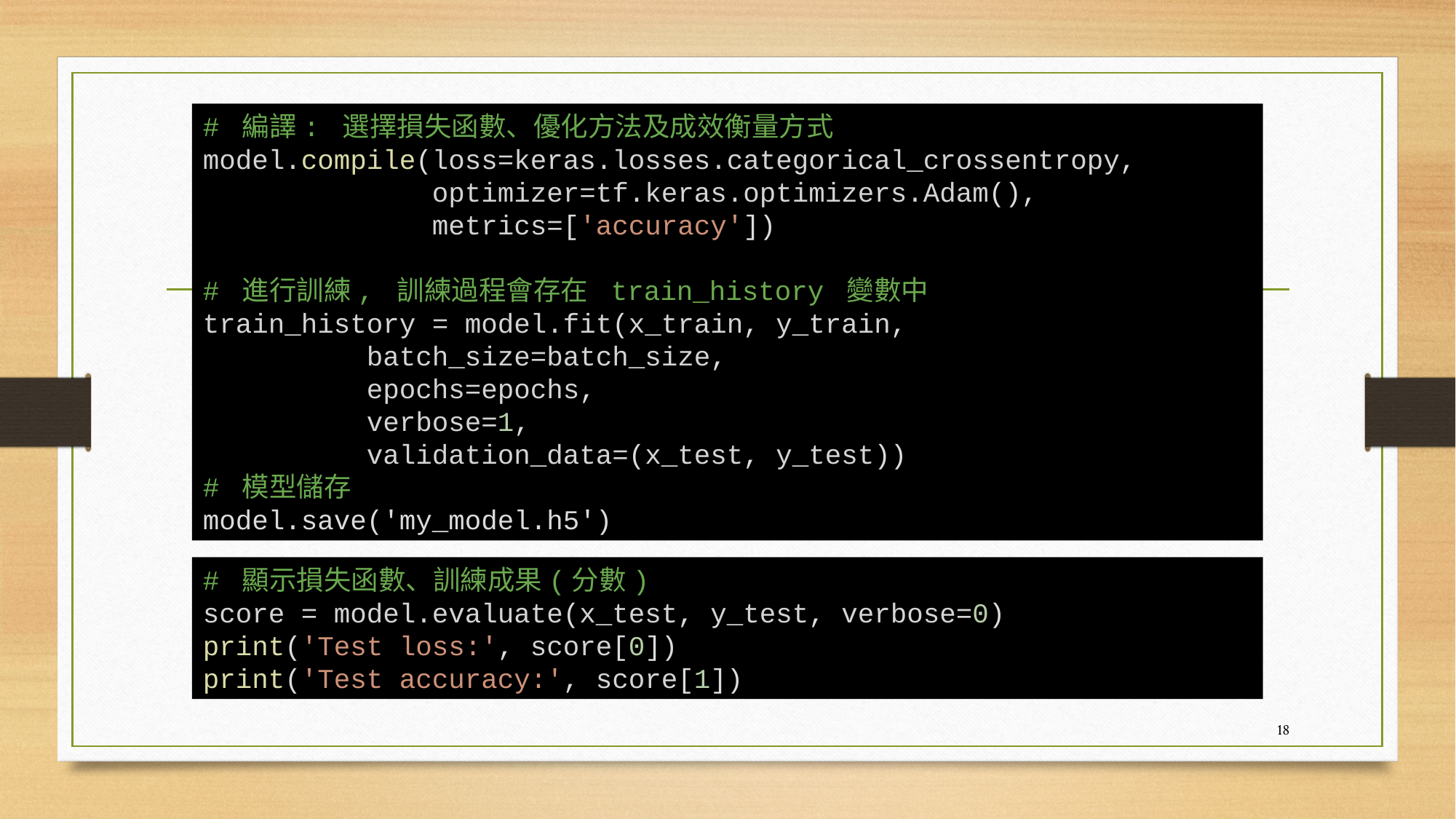

# 編譯: 選擇損失函數、優化方法及成效衡量方式
model.compile(loss=keras.losses.categorical_crossentropy,
              optimizer=tf.keras.optimizers.Adam(),
              metrics=['accuracy'])
# 進行訓練, 訓練過程會存在 train_history 變數中
train_history = model.fit(x_train, y_train,
          batch_size=batch_size,
          epochs=epochs,
          verbose=1,
          validation_data=(x_test, y_test))
# 模型儲存
model.save('my_model.h5')
# 顯示損失函數、訓練成果(分數)
score = model.evaluate(x_test, y_test, verbose=0)
print('Test loss:', score[0])
print('Test accuracy:', score[1])
18